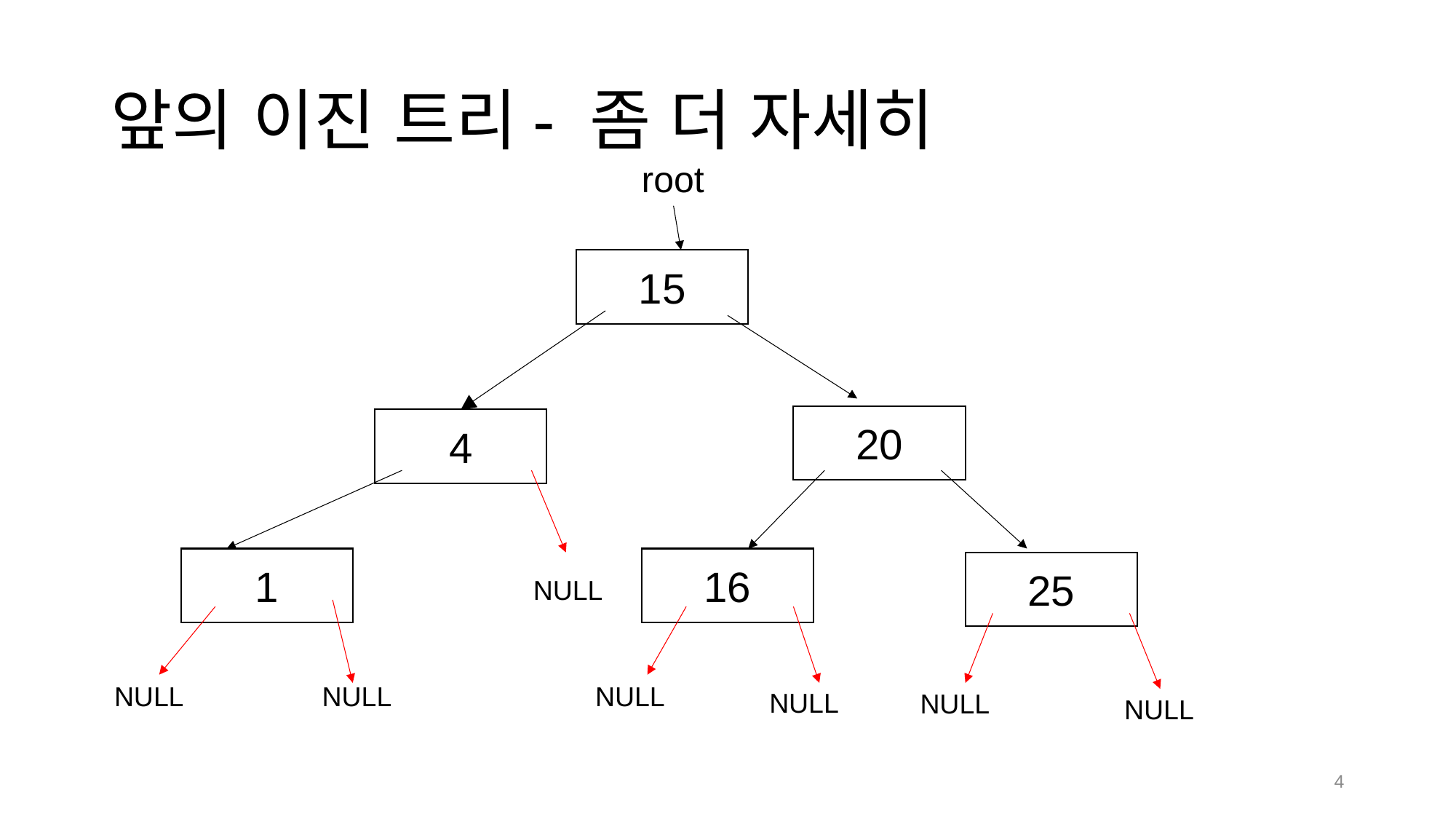

# 앞의 이진 트리- 좀 더 자세히
root
15
20
4
16
1
25
NULL
NULL
NULL
NULL
NULL
NULL
NULL
4